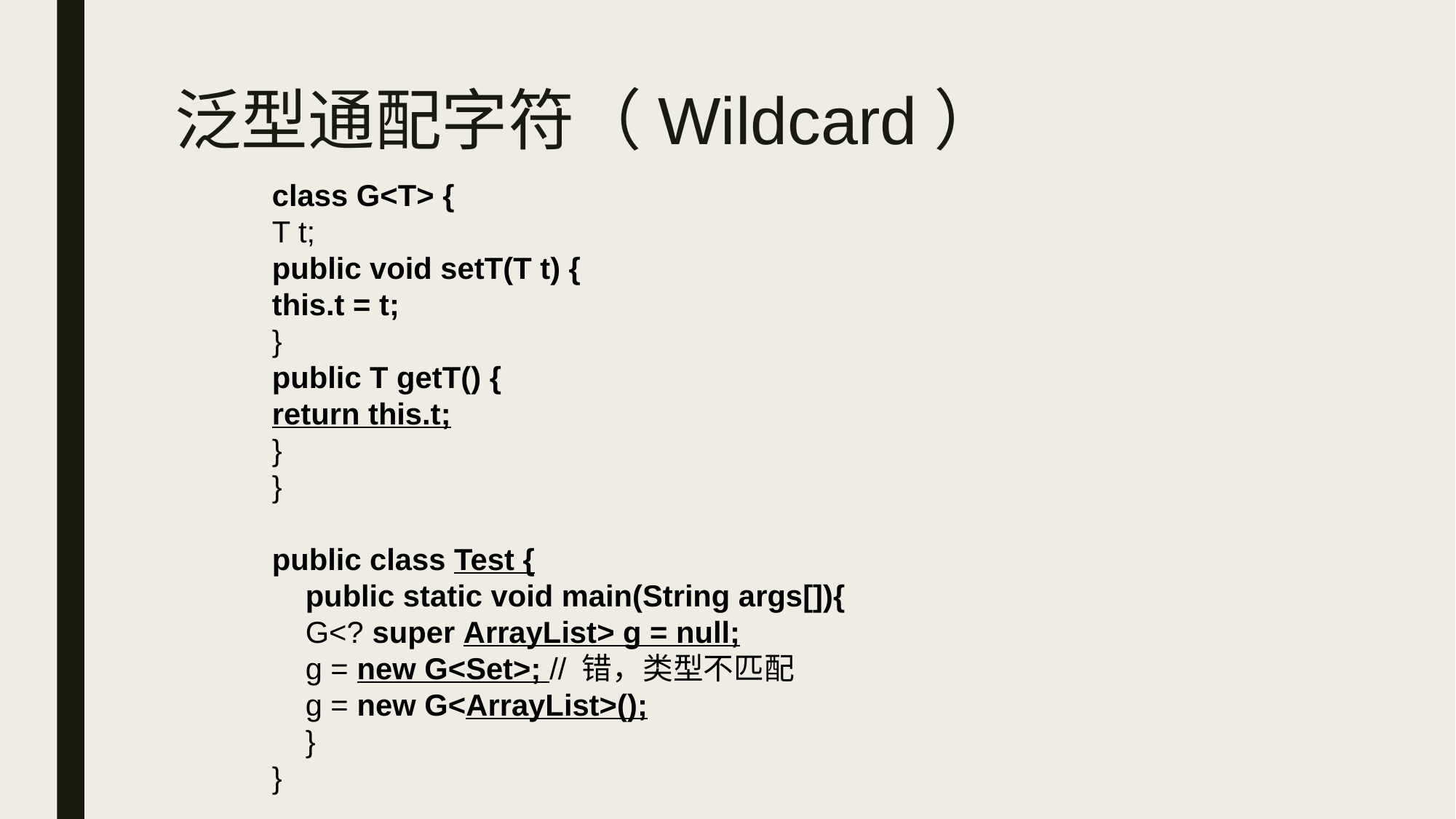

# 泛型通配字符（Wildcard）
class G<T> {
T t;
public void setT(T t) {
this.t = t;
}
public T getT() {
return this.t;
}
}

public class Test {
    public static void main(String args[]){
    G<? super ArrayList> g = null;
    g = new G<Set>; // 错，类型不匹配
    g = new G<ArrayList>();
    }
}